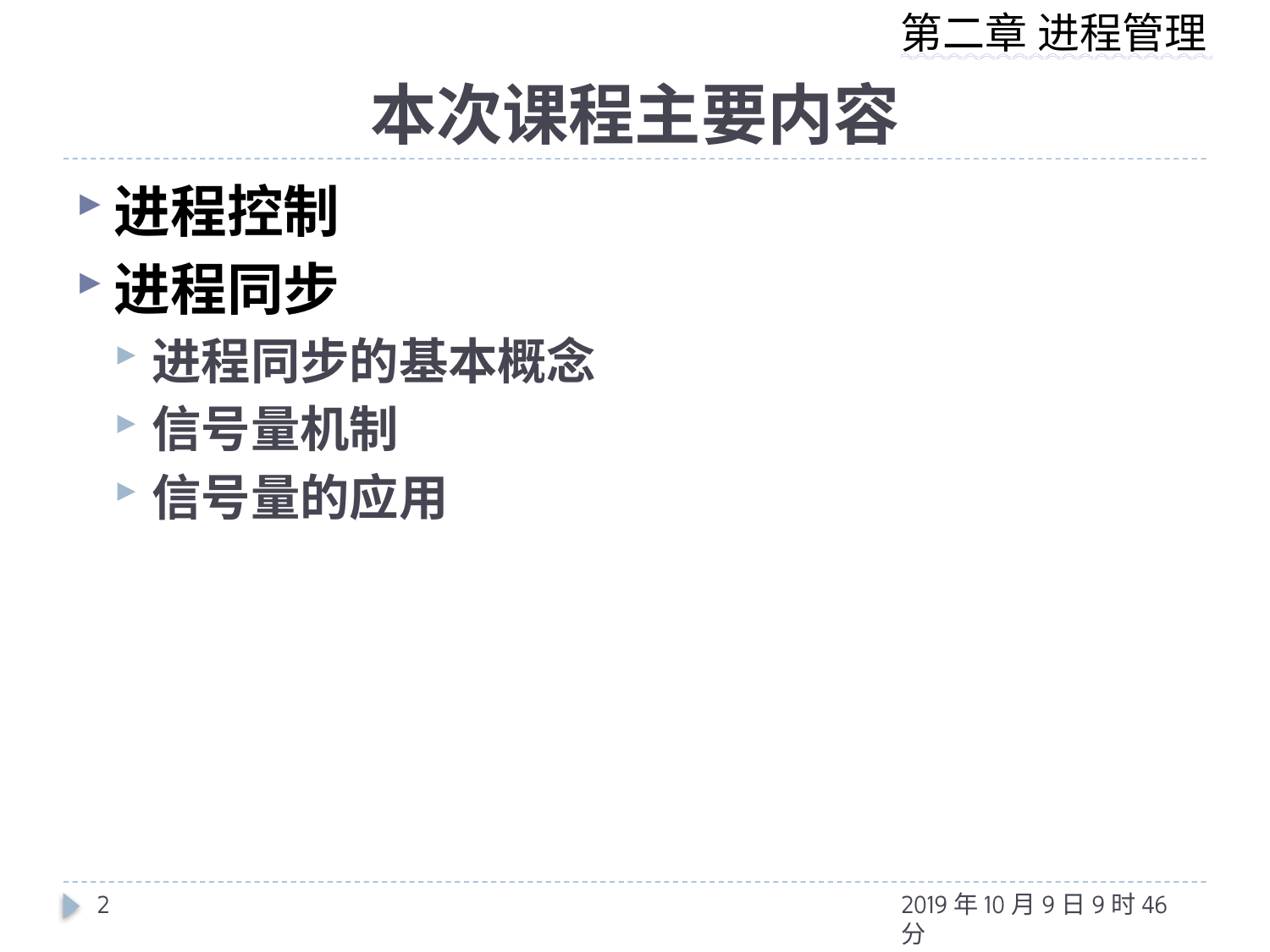

# 本次课程主要内容
进程控制
进程同步
进程同步的基本概念
信号量机制
信号量的应用
2
2019年10月9日9时46分